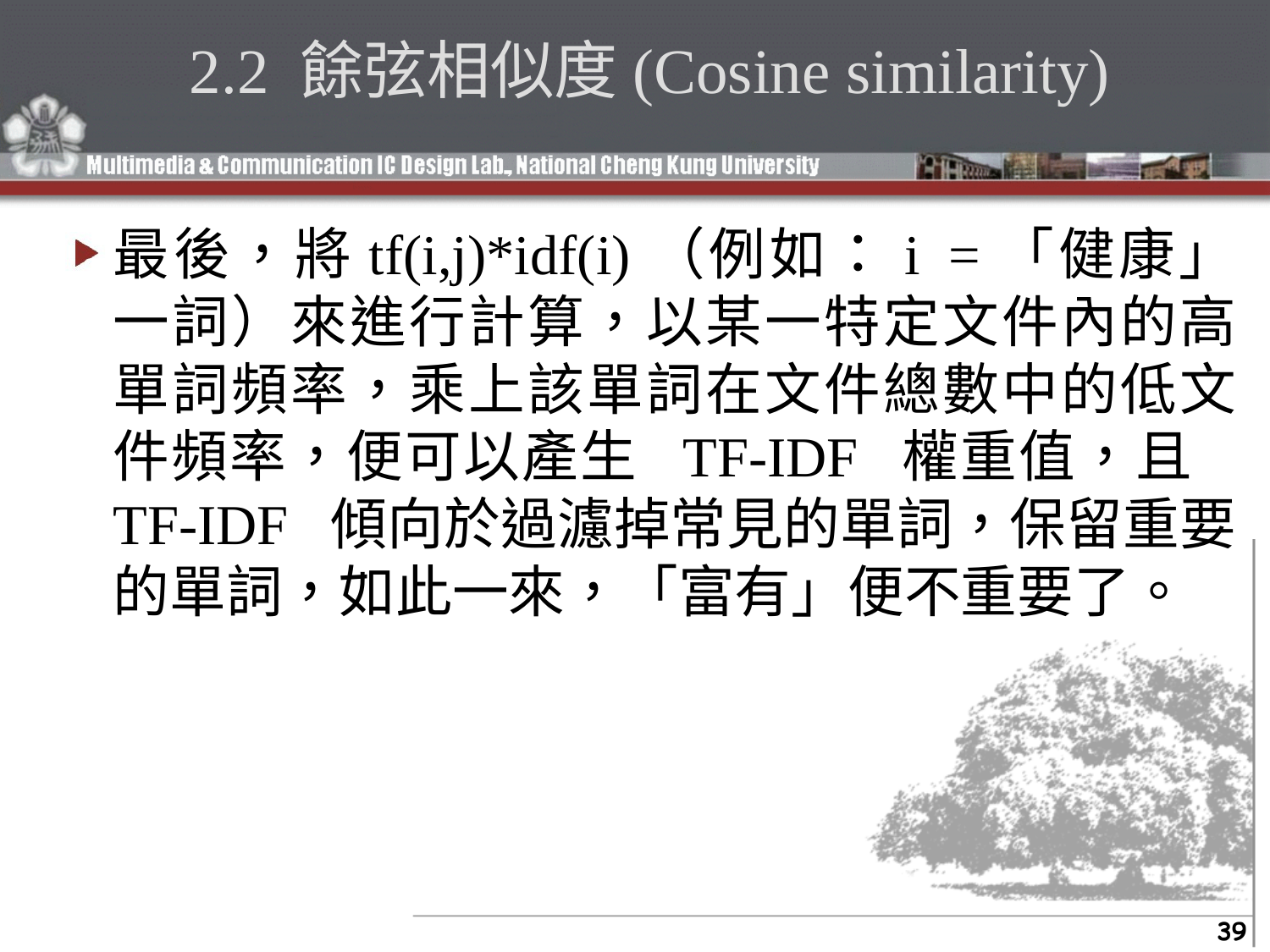

# 2.2 餘弦相似度(Cosine similarity)
最後，將tf(i,j)*idf(i)（例如：i =「健康」一詞）來進行計算，以某一特定文件內的高單詞頻率，乘上該單詞在文件總數中的低文件頻率，便可以產生 TF-IDF 權重值，且 TF-IDF 傾向於過濾掉常見的單詞，保留重要的單詞，如此一來，「富有」便不重要了。
39